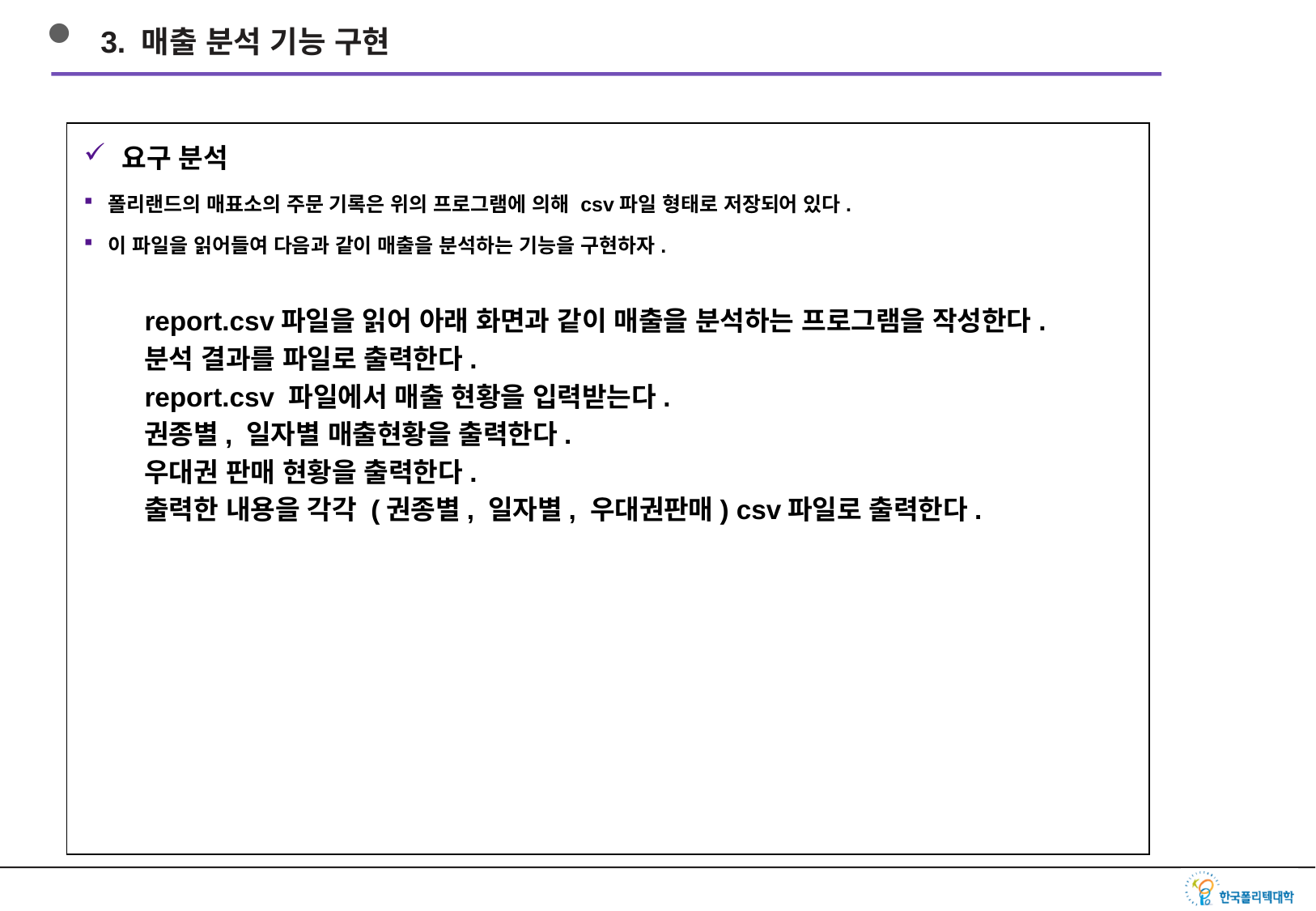

3. 매출 분석 기능 구현
요구 분석
폴리랜드의 매표소의 주문 기록은 위의 프로그램에 의해 csv파일 형태로 저장되어 있다.
이 파일을 읽어들여 다음과 같이 매출을 분석하는 기능을 구현하자.

report.csv파일을 읽어 아래 화면과 같이 매출을 분석하는 프로그램을 작성한다.
분석 결과를 파일로 출력한다.
report.csv 파일에서 매출 현황을 입력받는다.
권종별, 일자별 매출현황을 출력한다.
우대권 판매 현황을 출력한다.
출력한 내용을 각각 (권종별, 일자별, 우대권판매) csv파일로 출력한다.